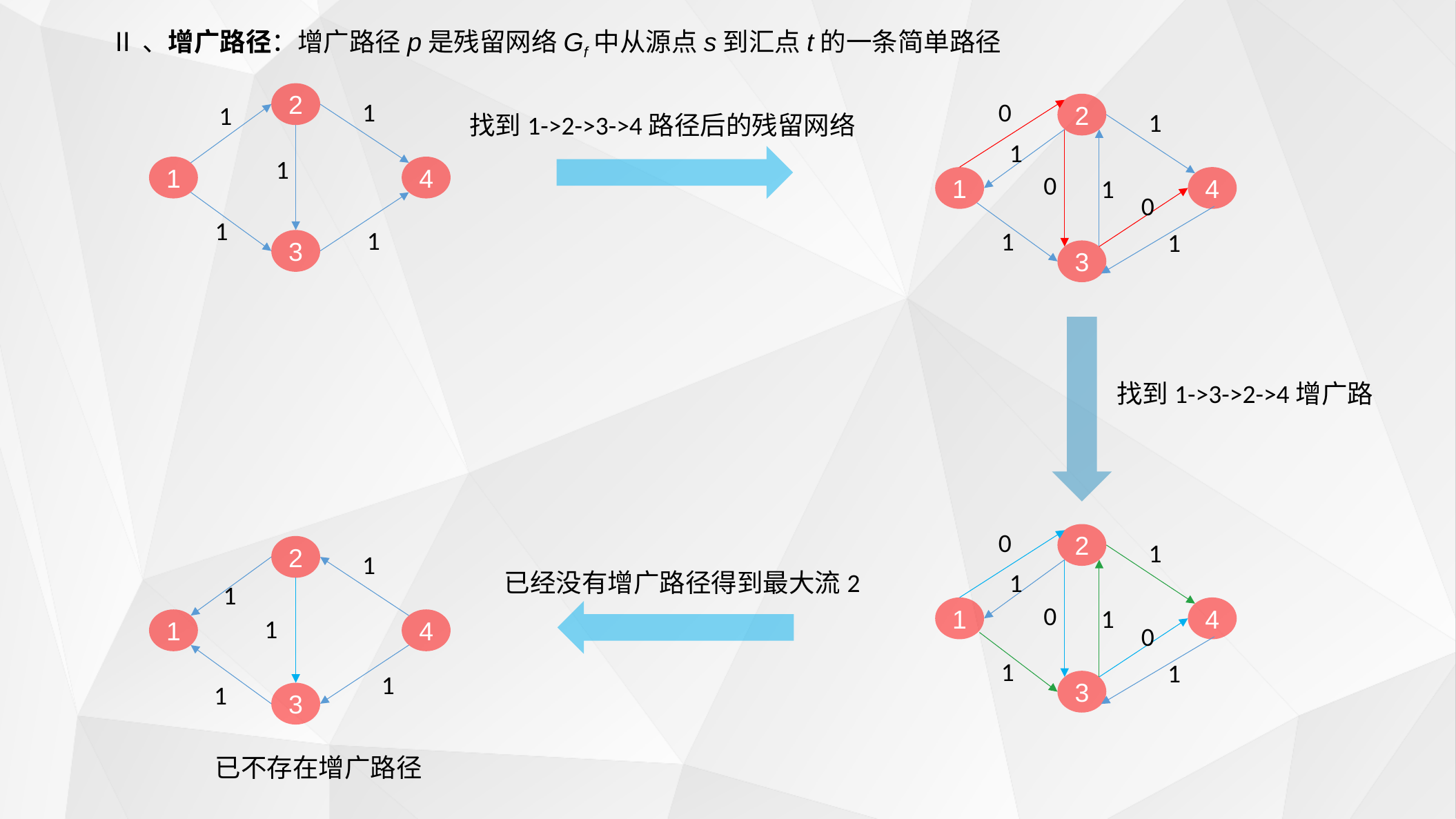

Ⅱ、增广路径：增广路径p是残留网络Gf中从源点s到汇点t的一条简单路径
2
1
0
2
1
1
找到1->2->3->4路径后的残留网络
1

1
1
4
0
1
1
4
0
1
1
1
1
3
3

找到1->3->2->4增广路
0
2
1
2
1
已经没有增广路径得到最大流2
1
1
0
1
1
4

1
1
4
0
1
1
1
3
1
3
已不存在增广路径